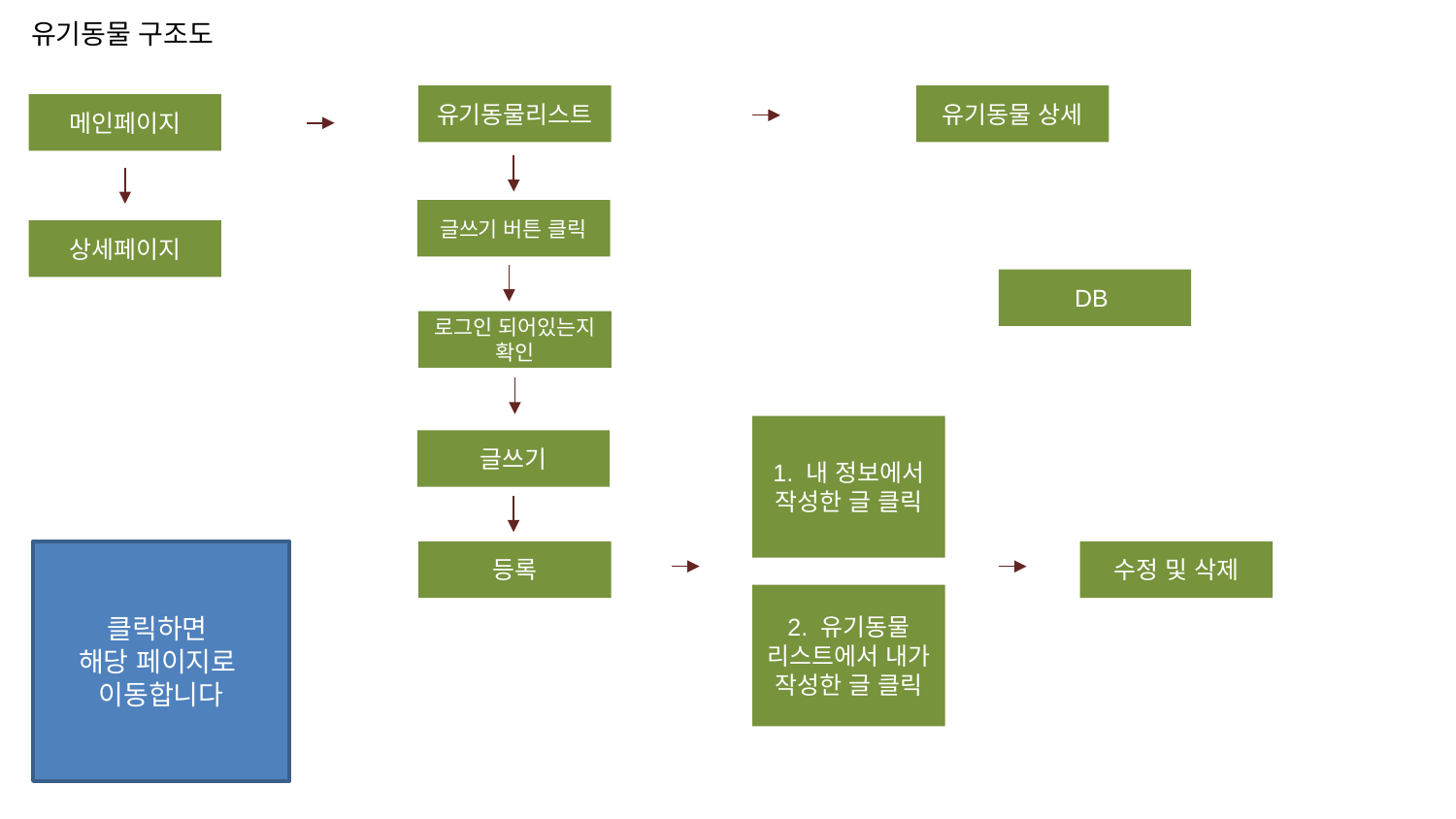

유기동물 구조도
유기동물리스트
유기동물 상세
메인페이지
글쓰기 버튼 클릭
상세페이지
DB
로그인 되어있는지 확인
1. 내 정보에서 작성한 글 클릭
글쓰기
등록
수정 및 삭제
클릭하면
해당 페이지로
이동합니다
2. 유기동물 리스트에서 내가 작성한 글 클릭